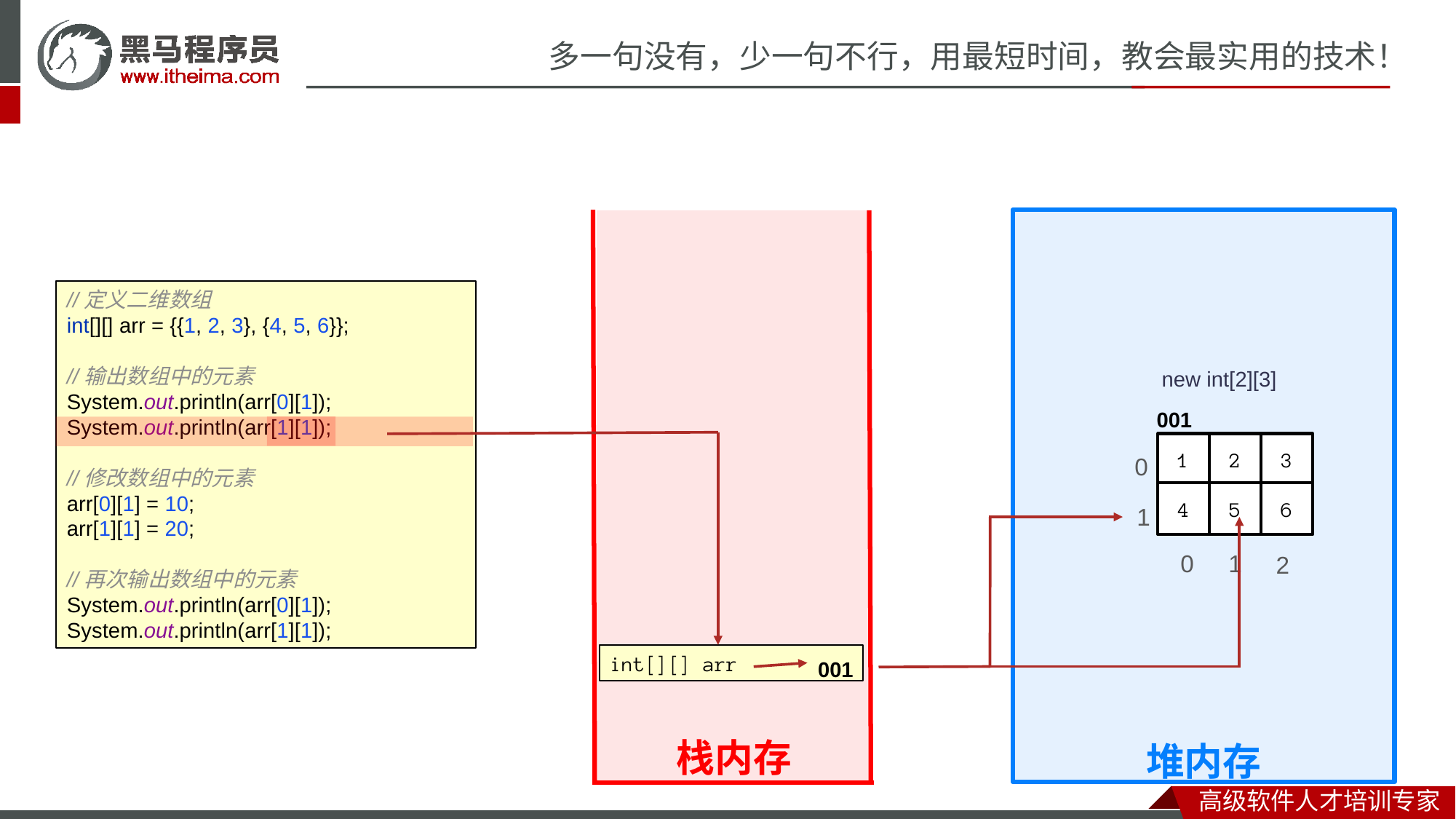

栈内存

堆内存
//定义二维数组
int[][] arr = {{1, 2, 3}, {4, 5, 6}};
//输出数组中的元素
System.out.println(arr[0][1]);
System.out.println(arr[1][1]);
//修改数组中的元素
arr[0][1] = 10;
arr[1][1] = 20;
//再次输出数组中的元素
System.out.println(arr[0][1]);
System.out.println(arr[1][1]);
new int[2][3]
001

1
2
3
0
4
5
6
1
0
1
2
001
int[][] arr